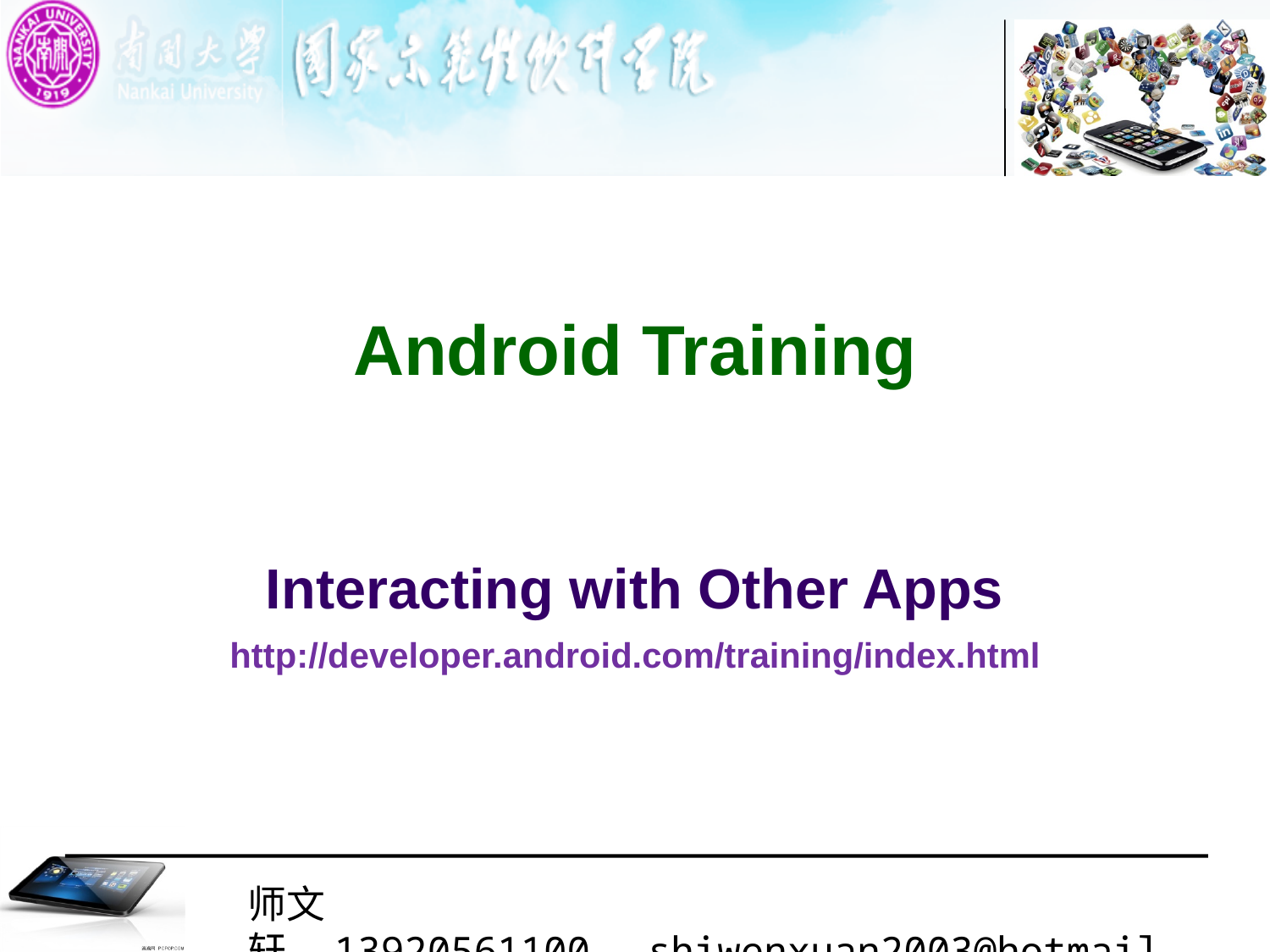

# Android Training
Interacting with Other Apps
http://developer.android.com/training/index.html
师文轩，13920561100，shiwenxuan2003@hotmail.com